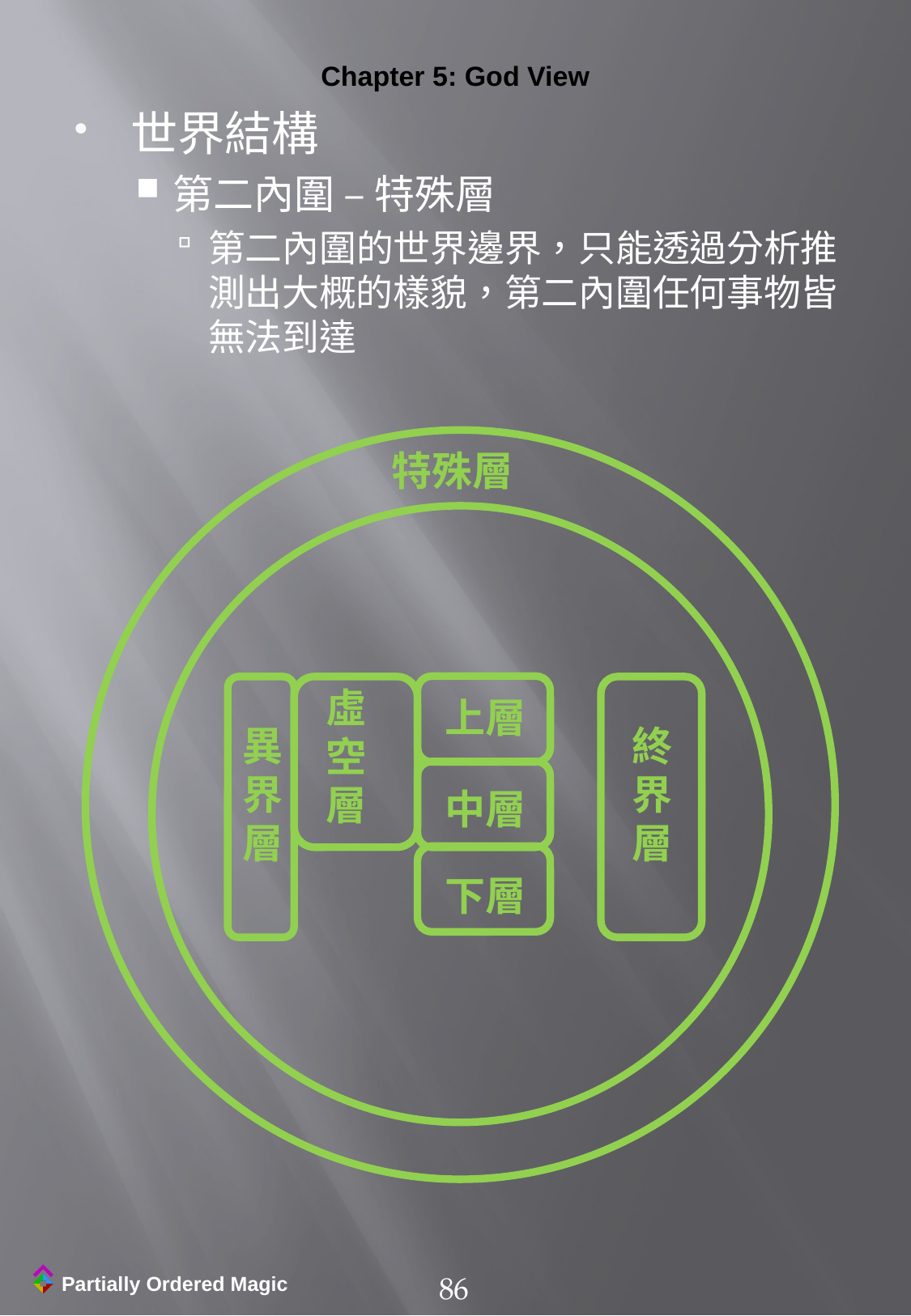

# Chapter 5: God View
世界結構
第二內圍 – 特殊層
第二內圍的世界邊界，只能透過分析推測出大概的樣貌，第二內圍任何事物皆無法到達

特殊層

虛空層

上層
異界層
終界層

中層

下層